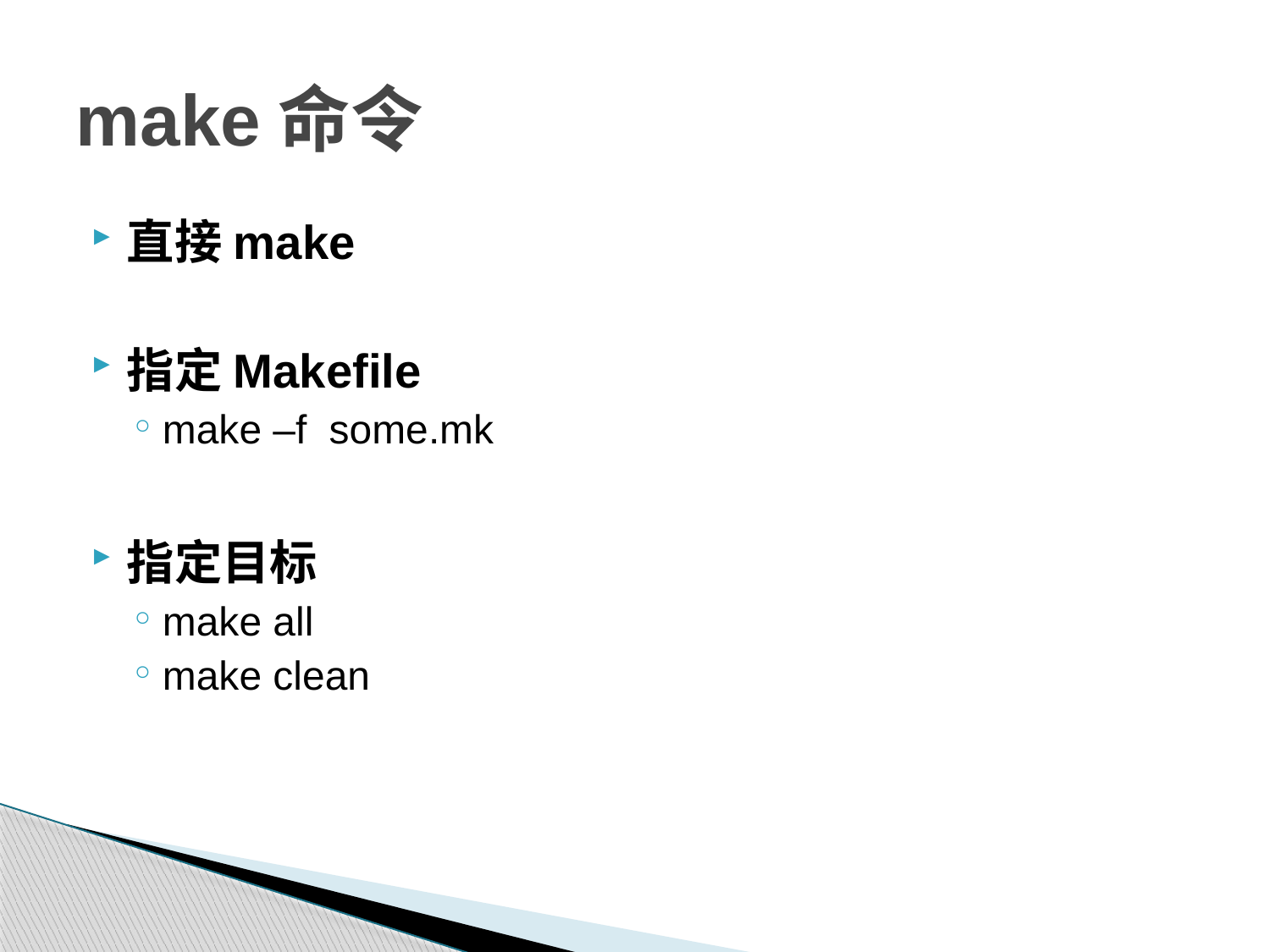

# make命令
直接make

指定Makefile
make –f  some.mk

指定目标
make all
make clean